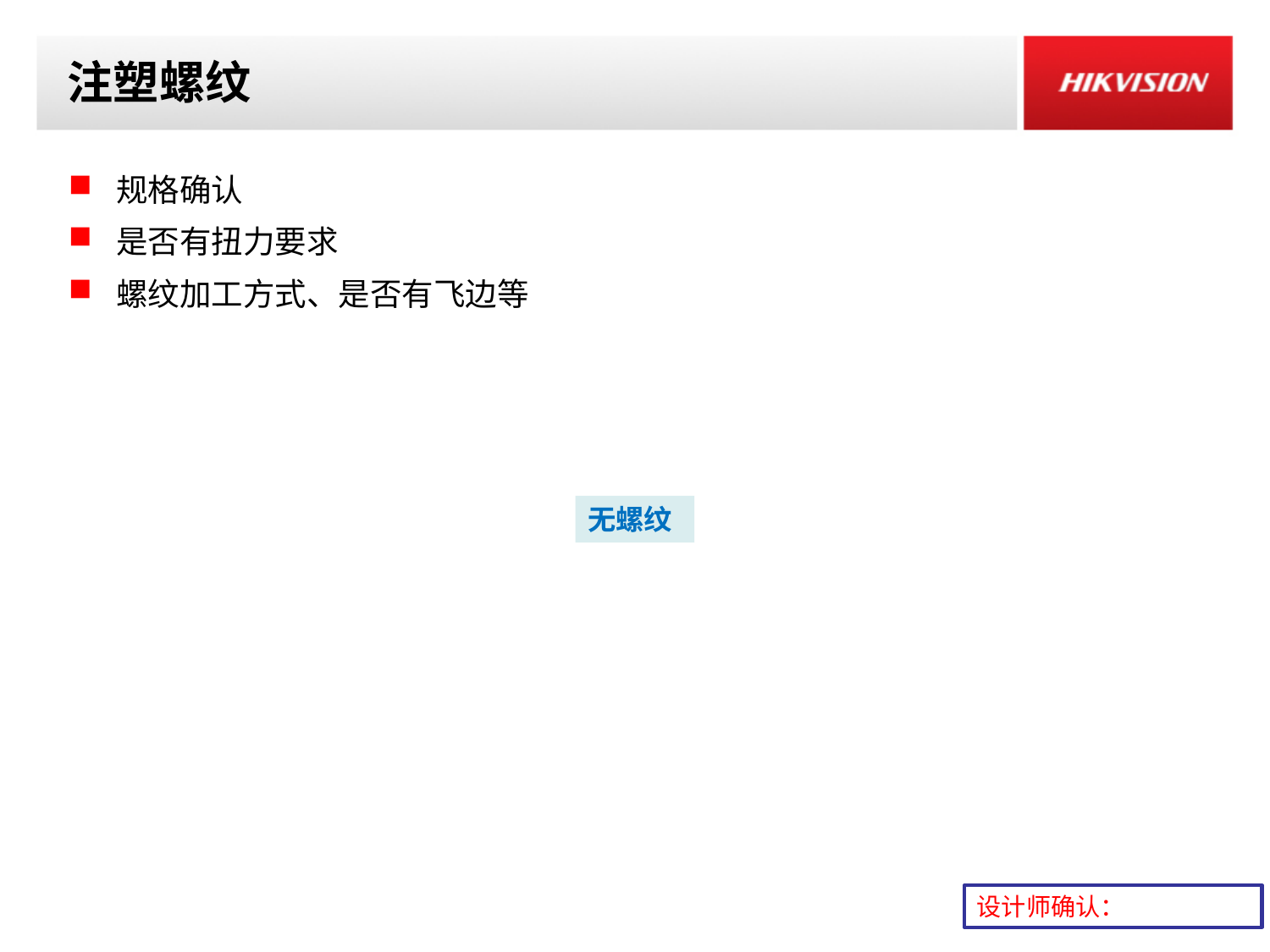

# 注塑螺纹
规格确认
是否有扭力要求
螺纹加工方式、是否有飞边等

无螺纹
设计师确认：